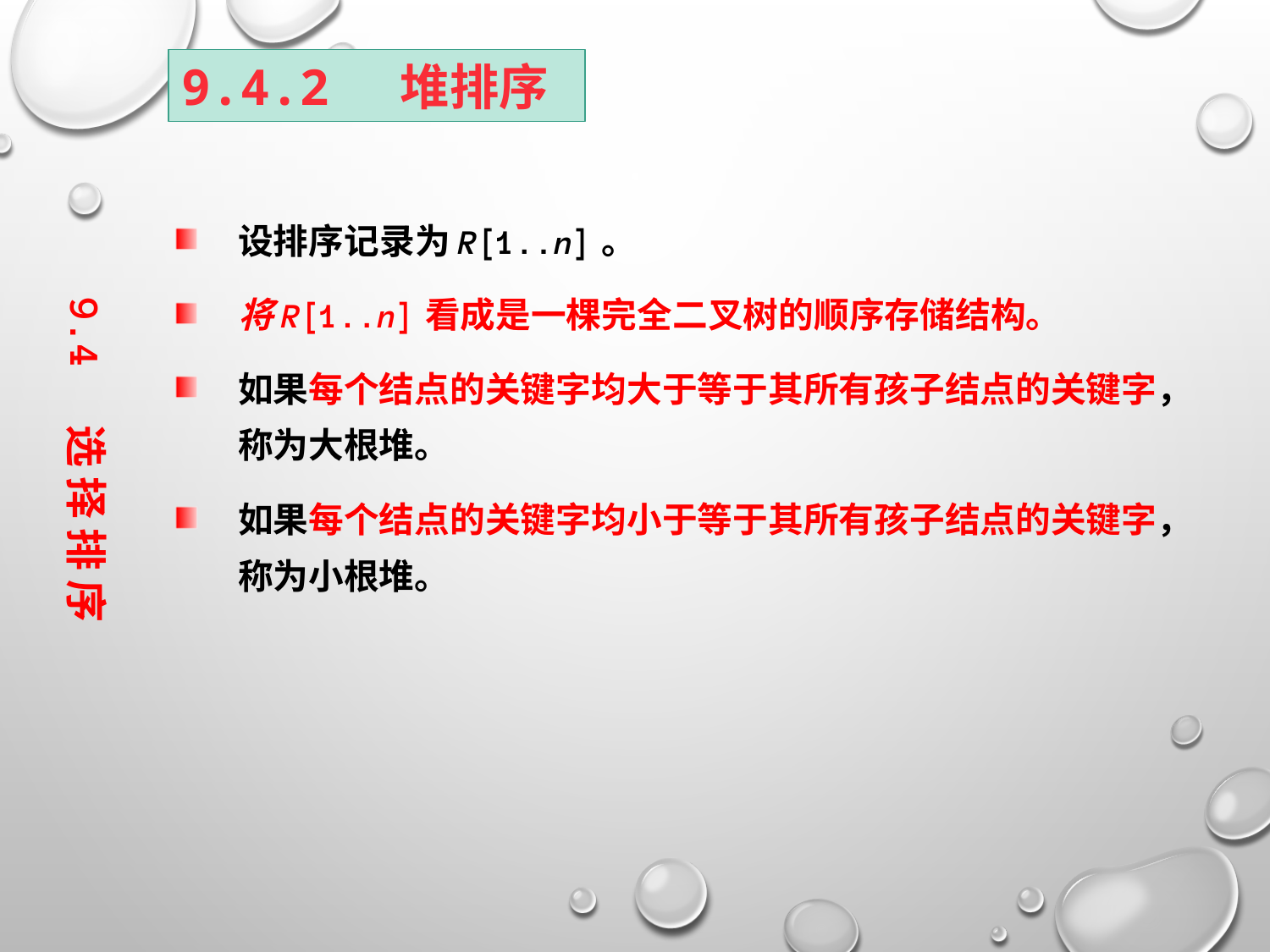

9.4.2  堆排序
设排序记录为R[1..n]。
将R[1..n]看成是一棵完全二叉树的顺序存储结构。
如果每个结点的关键字均大于等于其所有孩子结点的关键字，称为大根堆。
如果每个结点的关键字均小于等于其所有孩子结点的关键字，称为小根堆。

9.4  选 择 排 序